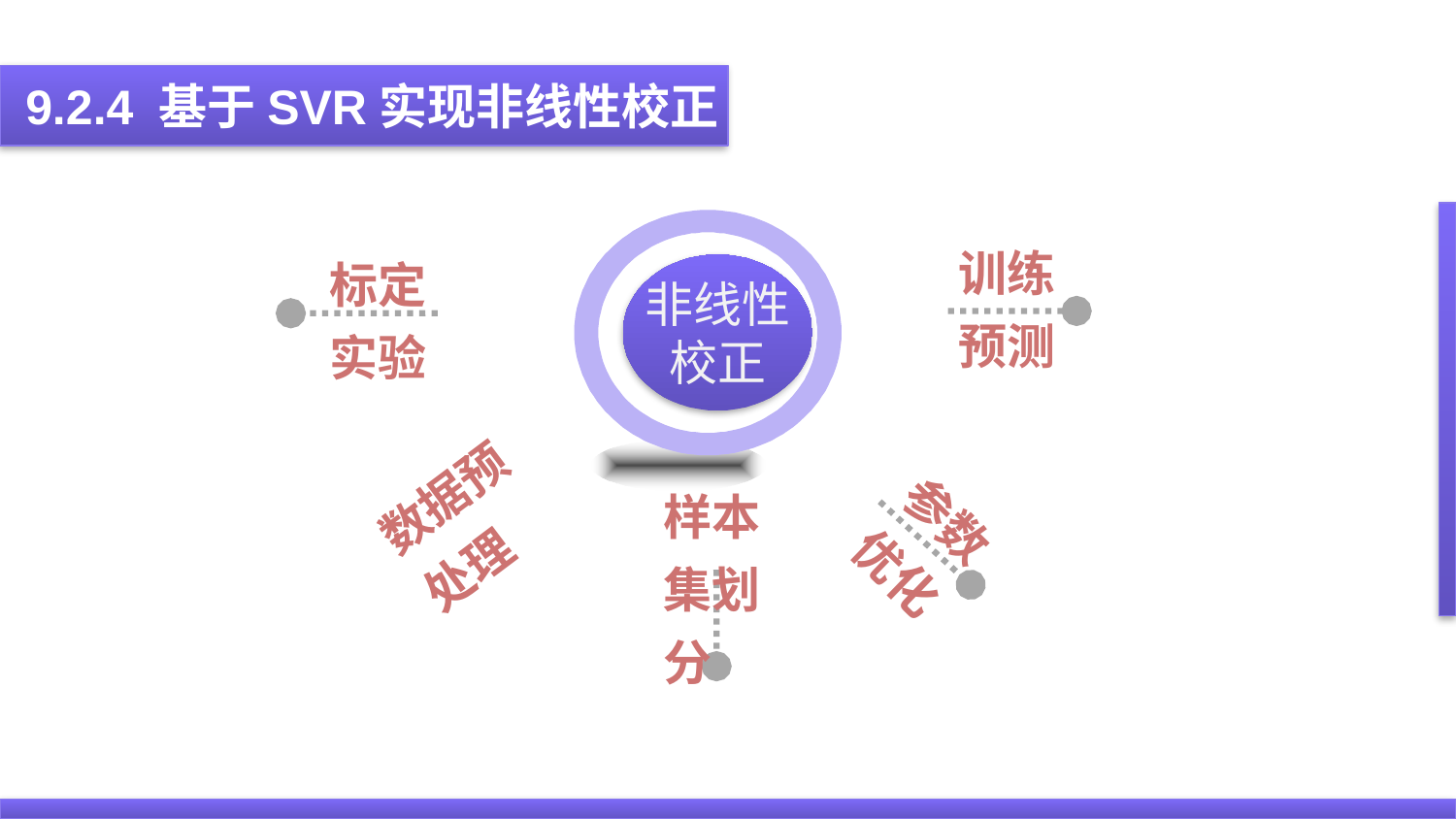

9.2.4 基于SVR实现非线性校正

非线性校正
训练预测
标定
实验

数据预处理

样本集划分
参数
优化